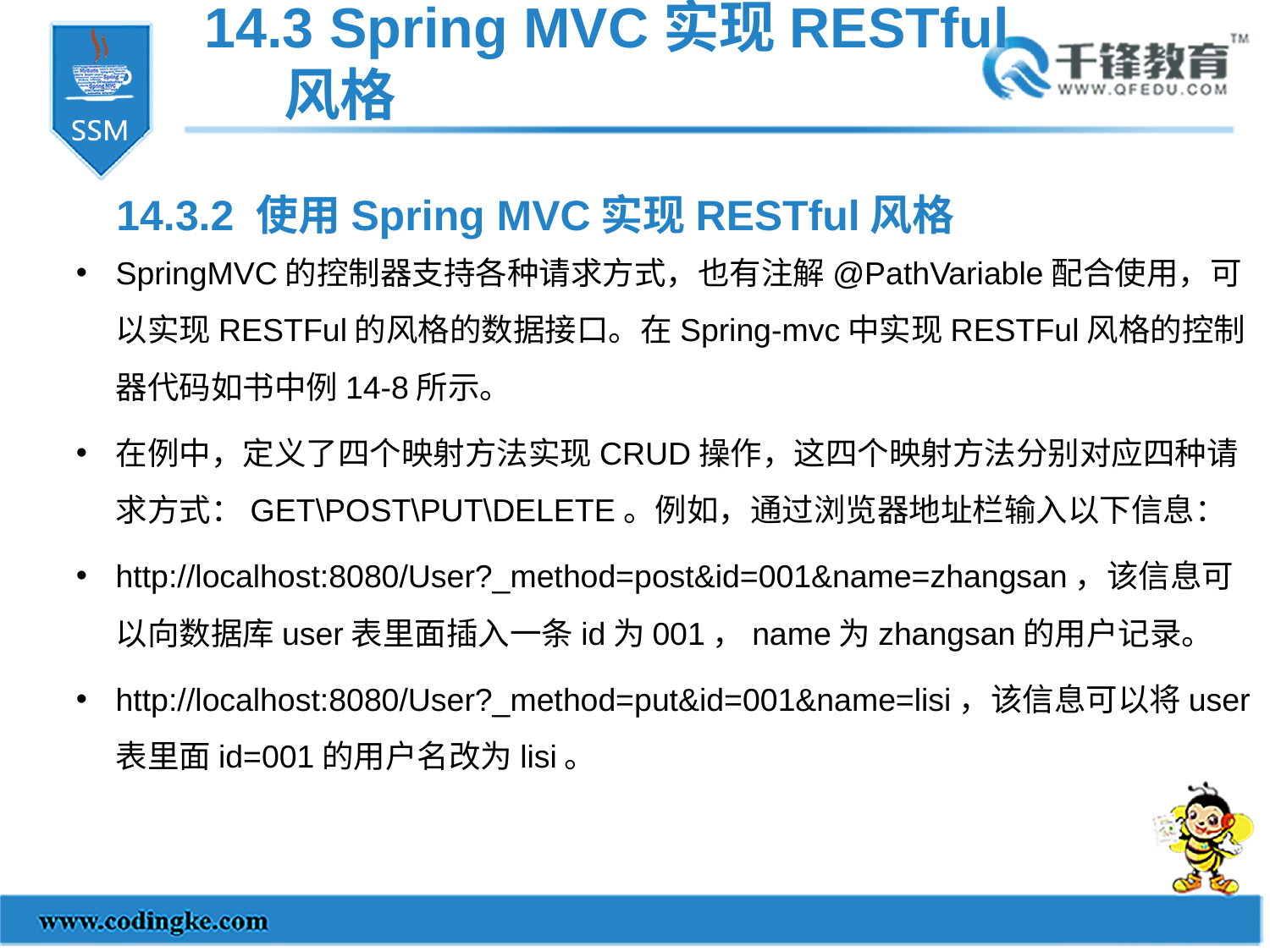

14.3 Spring MVC实现RESTful风格
14.3.2 使用Spring MVC实现RESTful风格
SpringMVC的控制器支持各种请求方式，也有注解@PathVariable配合使用，可以实现RESTFul的风格的数据接口。在Spring-mvc中实现RESTFul风格的控制器代码如书中例14-8所示。
在例中，定义了四个映射方法实现CRUD操作，这四个映射方法分别对应四种请求方式：GET\POST\PUT\DELETE。例如，通过浏览器地址栏输入以下信息：
http://localhost:8080/User?_method=post&id=001&name=zhangsan，该信息可以向数据库user表里面插入一条id为001，name为zhangsan的用户记录。
http://localhost:8080/User?_method=put&id=001&name=lisi，该信息可以将user表里面id=001的用户名改为lisi。